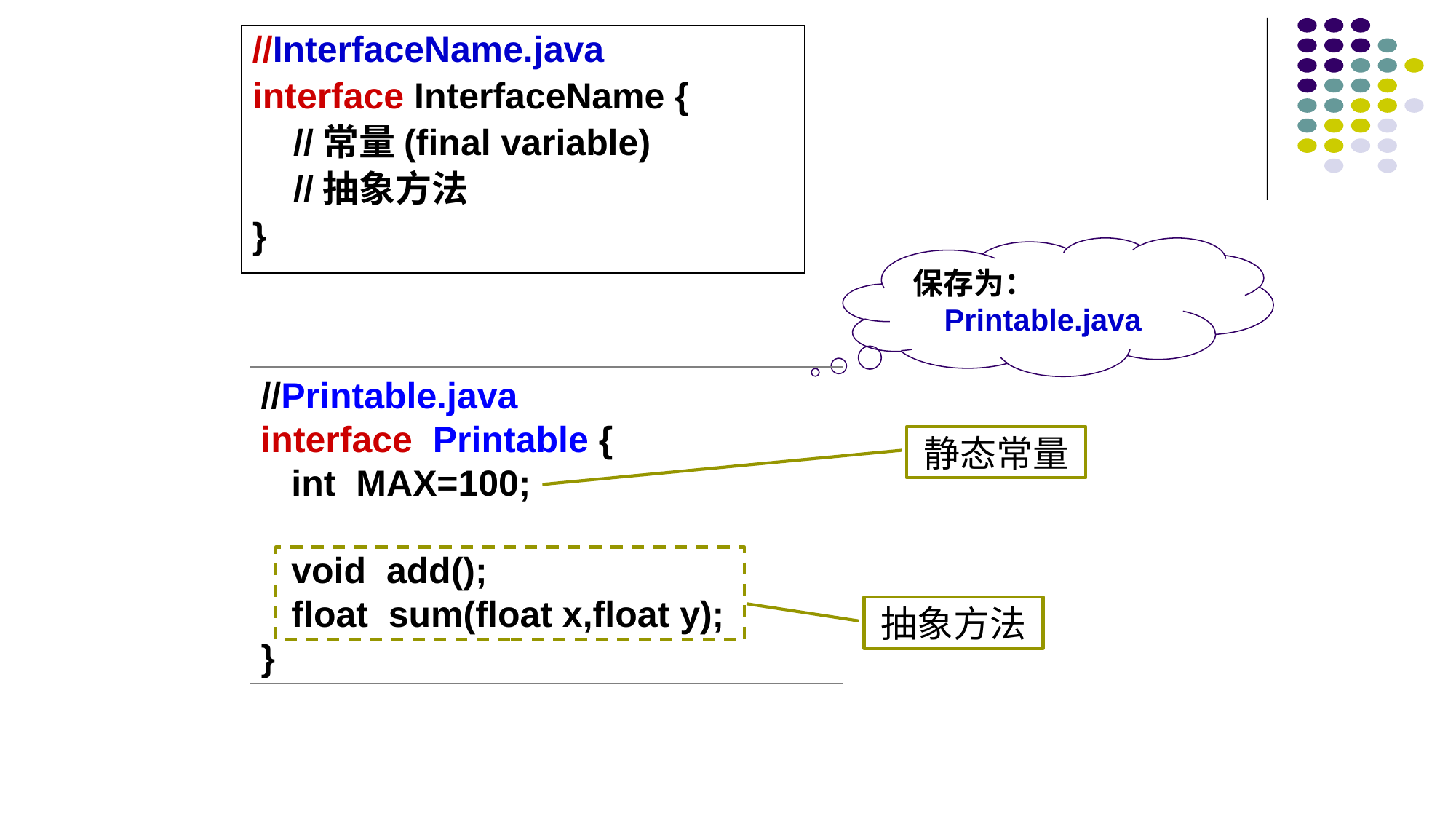

//InterfaceName.java
interface InterfaceName {
	//常量(final variable)
	//抽象方法
}
保存为：
Printable.java
//Printable.java
interface  Printable {
   int  MAX=100;

   void  add();
   float  sum(float x,float y);
}
静态常量

抽象方法
80